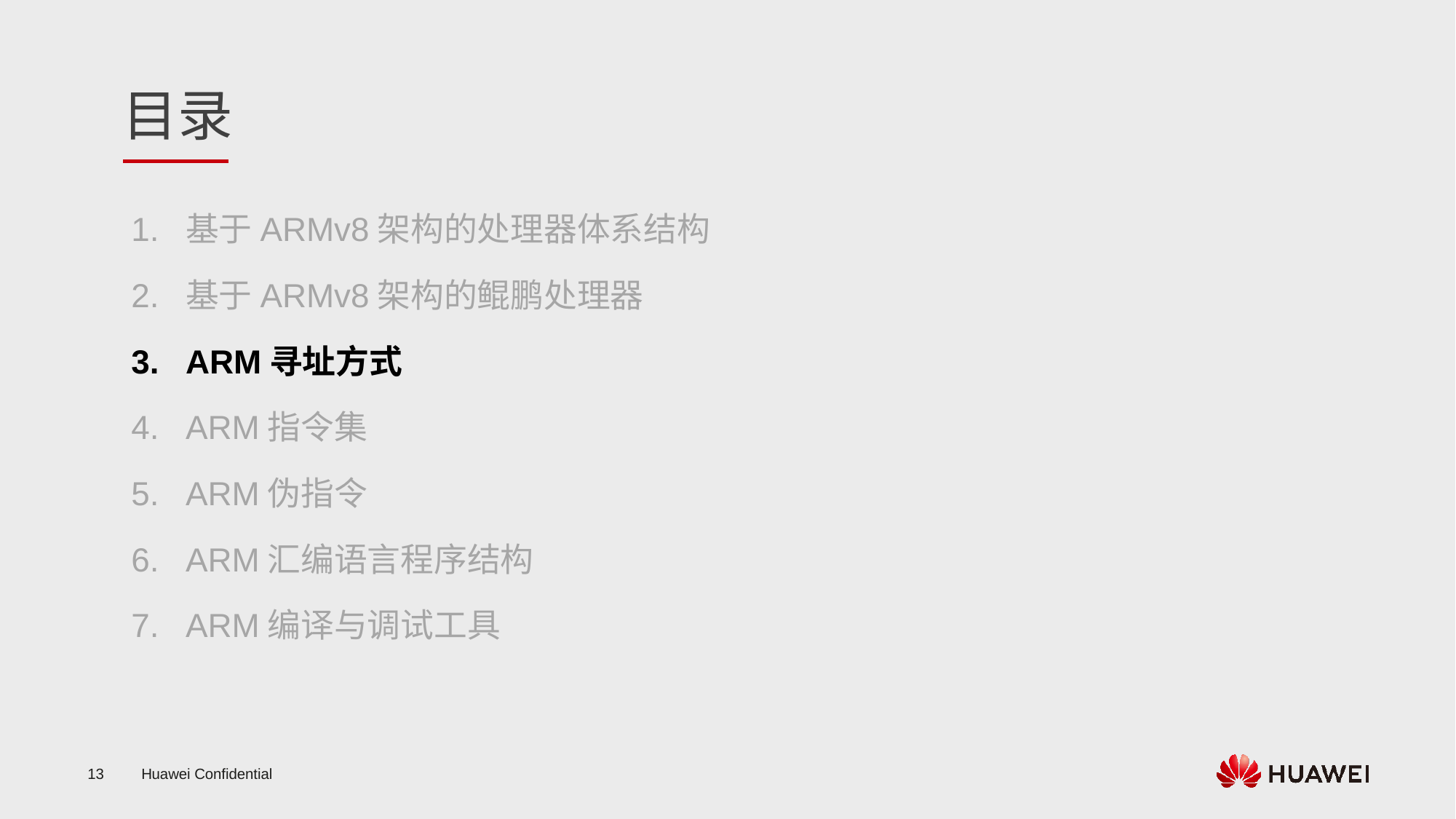

基于ARMv8架构的处理器体系结构
基于ARMv8架构的鲲鹏处理器
ARM寻址方式
ARM指令集
ARM伪指令
ARM汇编语言程序结构
ARM编译与调试工具